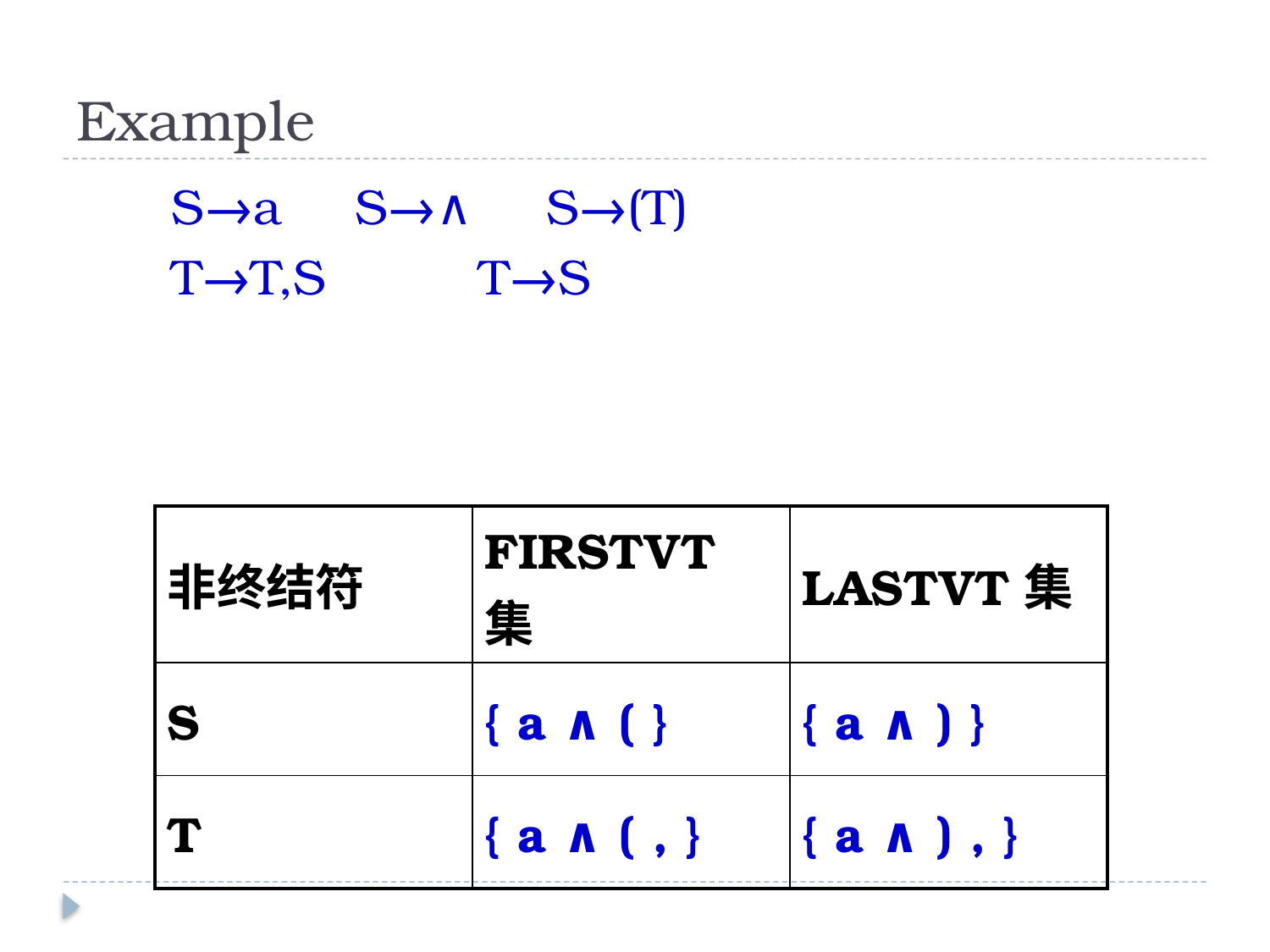

# Example
      S→a　S→∧　S→(T)
      T→T,S     　T→S
| 非终结符 | FIRSTVT集 | LASTVT集 |
| --- | --- | --- |
| S | { a ∧ ( } | { a ∧ ) } |
| T | { a ∧ ( , } | { a ∧ ) , } |
52